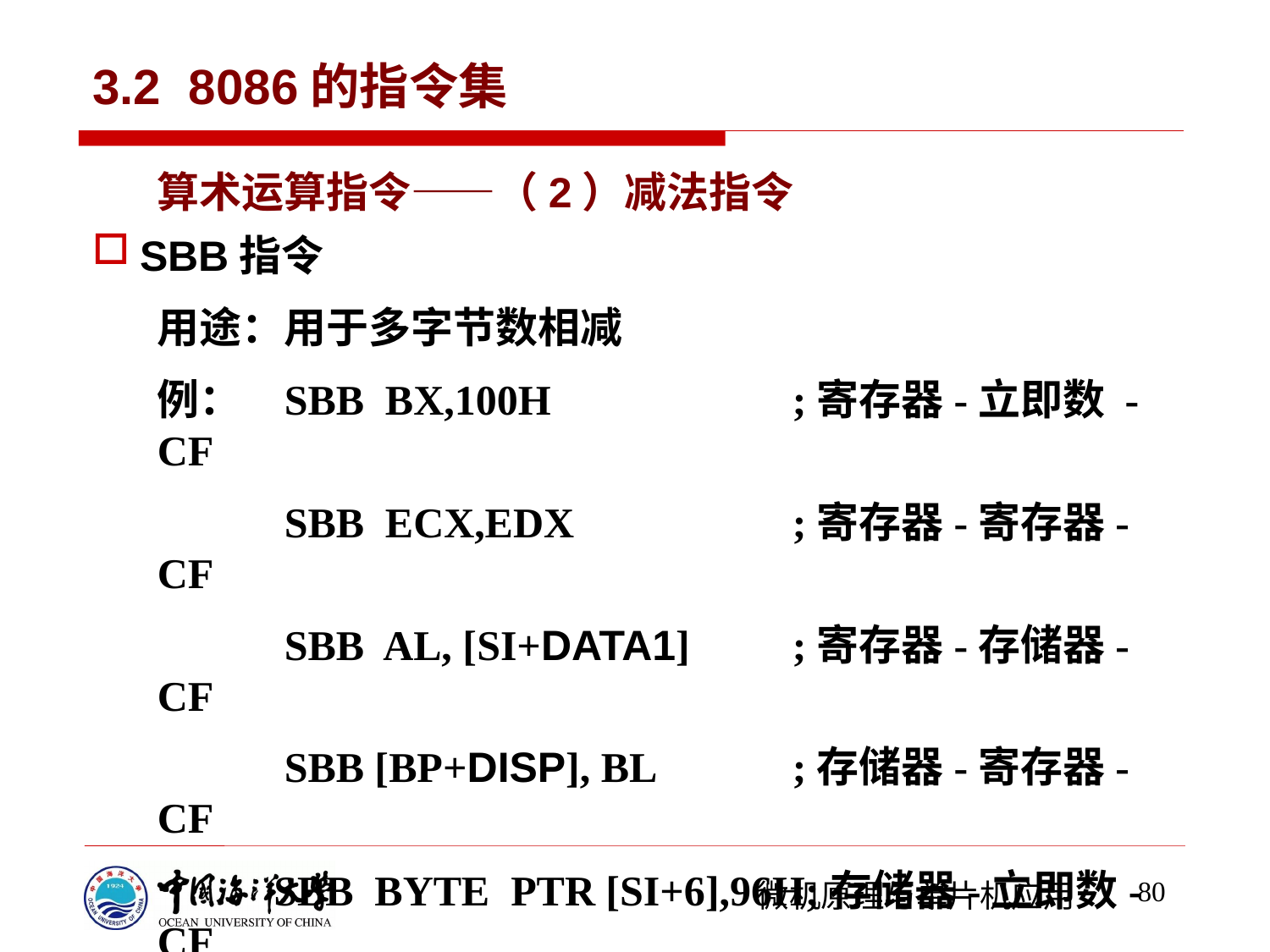

# 3.2  8086的指令集
算术运算指令——（2）减法指令
SBB指令
用途：用于多字节数相减
例：	SBB  BX,100H		;寄存器-立即数 -CF
	SBB  ECX,EDX		;寄存器-寄存器-CF
	SBB  AL, [SI+DATA1]	;寄存器-存储器-CF
	SBB [BP+DISP], BL		;存储器-寄存器-CF
           SBB  BYTE  PTR [SI+6],96H;存储器-立即数-CF

80